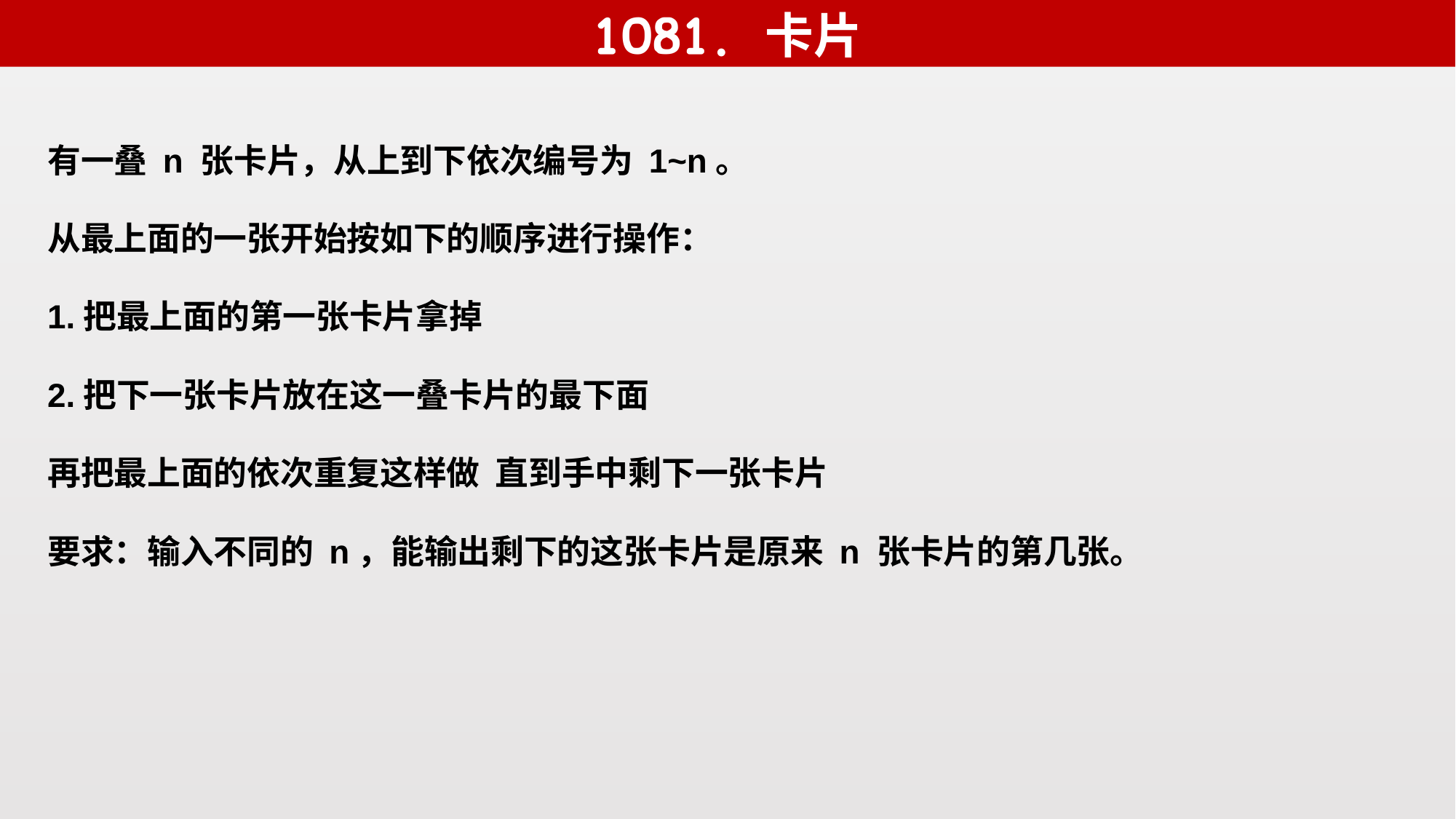

1081. 卡片

有一叠 n 张卡片，从上到下依次编号为 1~n。
从最上面的一张开始按如下的顺序进行操作：
1.把最上面的第一张卡片拿掉
2.把下一张卡片放在这一叠卡片的最下面
再把最上面的依次重复这样做  直到手中剩下一张卡片
要求：输入不同的 n，能输出剩下的这张卡片是原来 n 张卡片的第几张。

int queu[400];
int main(){
    int t,n,temp=0,front,rear;
    scanf("%d",&t);
    while(t--){
    scanf("%d",&n);
    for(int i=0;i<n;i++)queu[i]=i+1;//初始化队列，每张牌的编号
    front=0;//队首元素位置
    rear=n;//队尾元素后一个位置
    while(front<rear){//队列非空
//还剩最后一个，输出
            if(front==rear-1)  printf("case #%d:\n%d\n", temp++,queu[front]);
           front++;//抛弃队首
        queu[rear++]=queu[front++];//将新的队首移到队尾
    }
    }
    return 0;
}